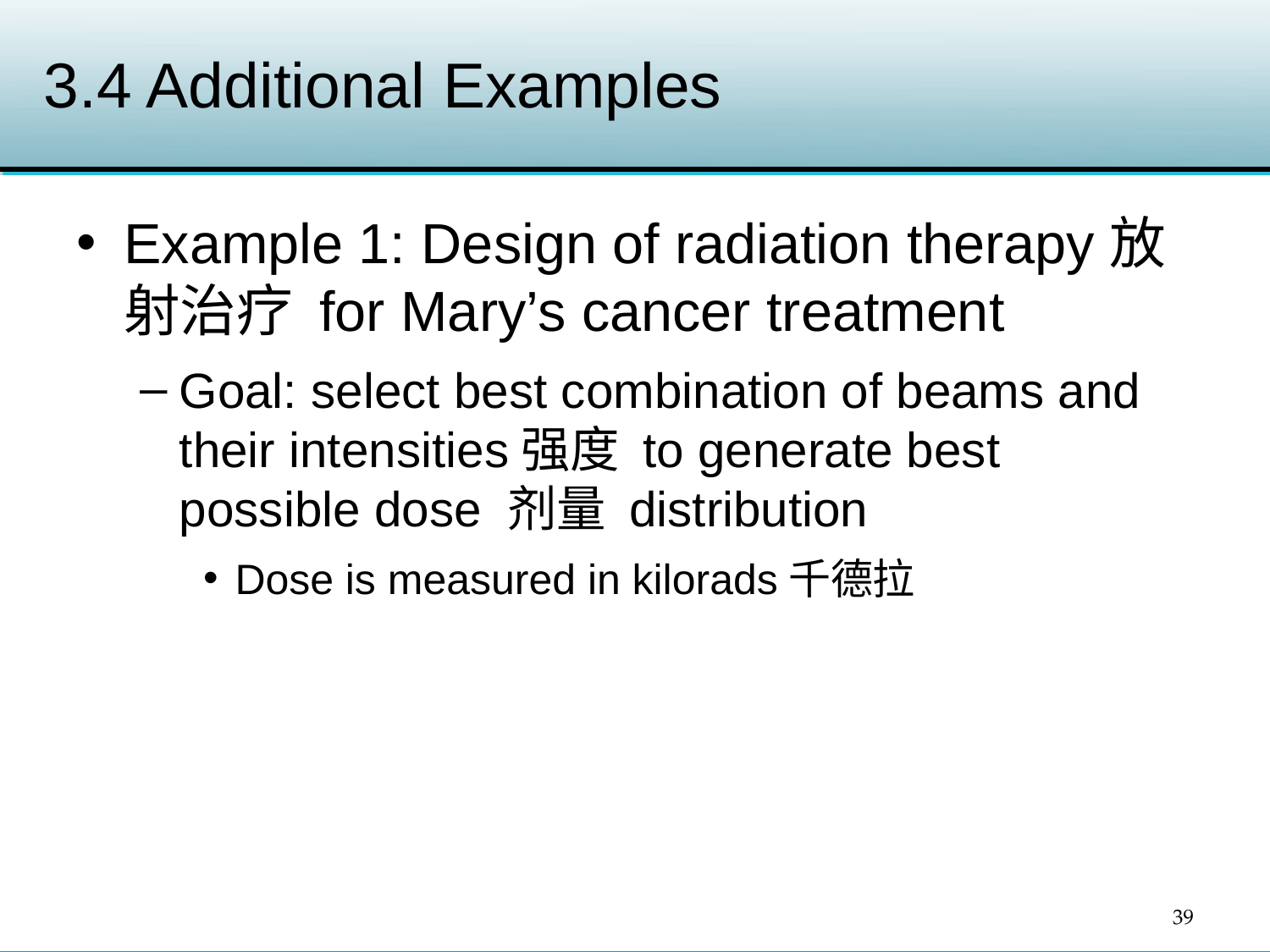

# 3.4 Additional Examples
Example 1: Design of radiation therapy放射治疗 for Mary’s cancer treatment
Goal: select best combination of beams and their intensities强度 to generate best possible dose 剂量 distribution
Dose is measured in kilorads千德拉
39